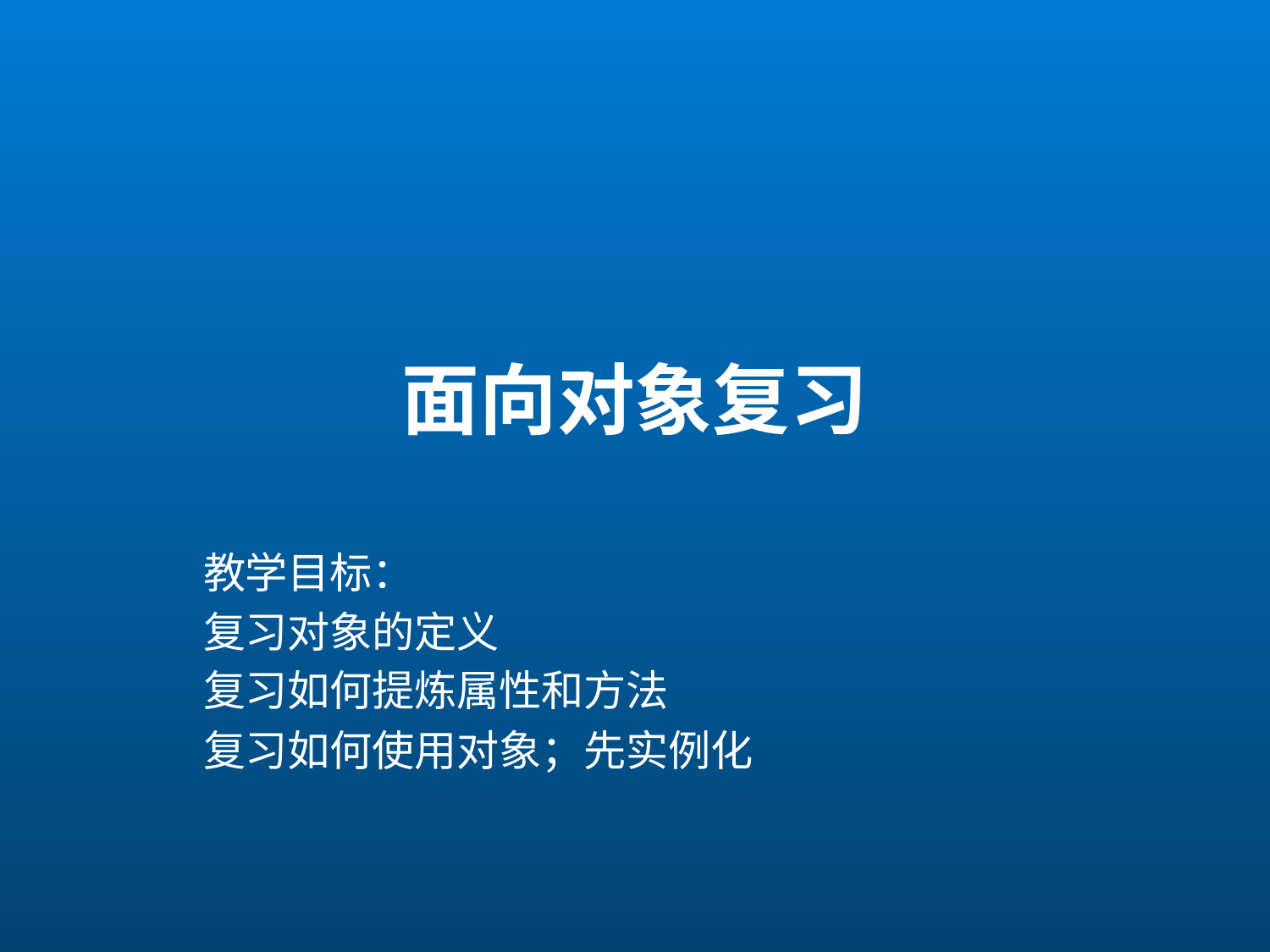

# 面向对象复习
教学目标：
复习对象的定义
复习如何提炼属性和方法
复习如何使用对象；先实例化